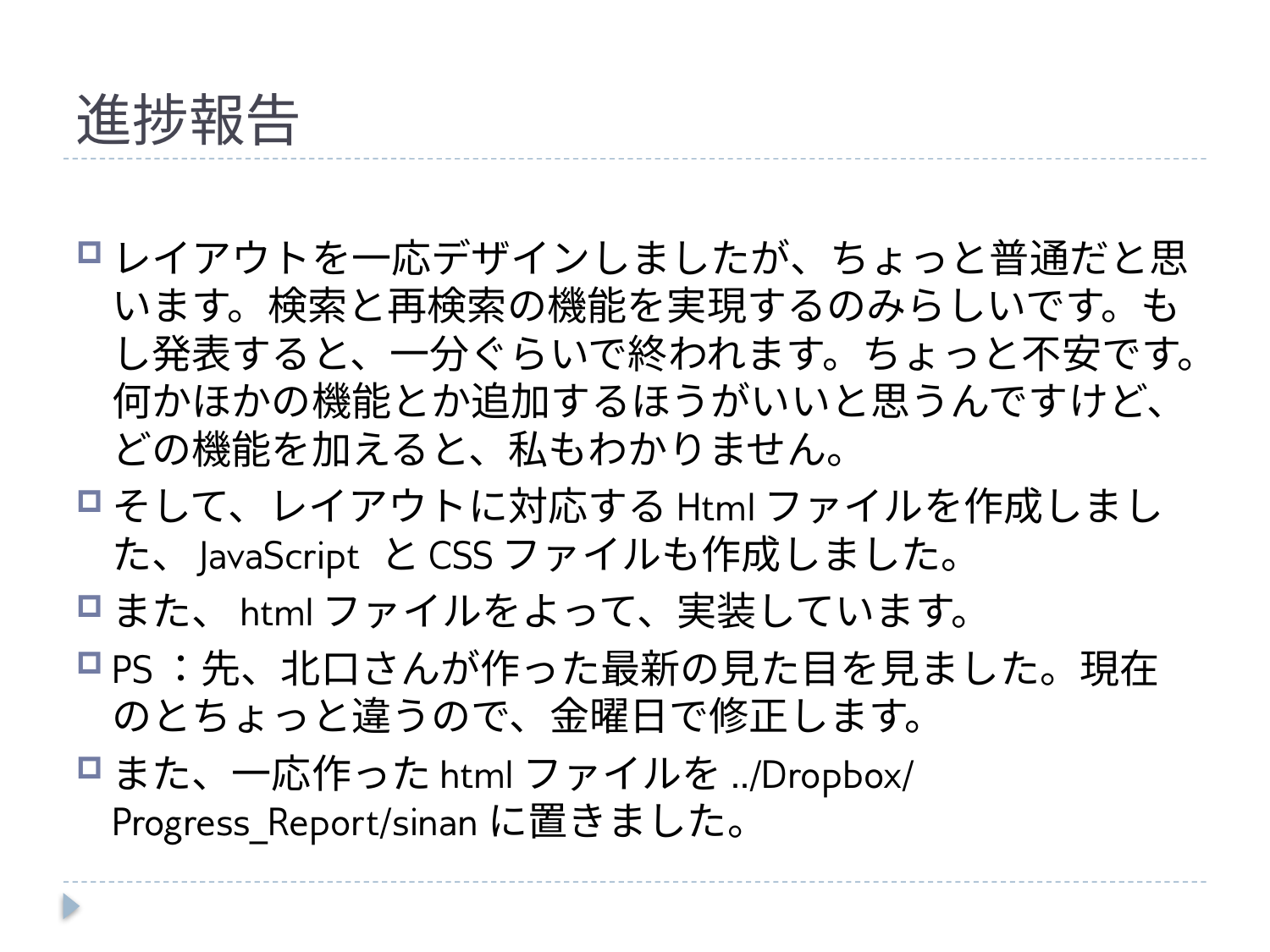

# 進捗報告

レイアウトを一応デザインしましたが、ちょっと普通だと思います。検索と再検索の機能を実現するのみらしいです。もし発表すると、一分ぐらいで終われます。ちょっと不安です。何かほかの機能とか追加するほうがいいと思うんですけど、どの機能を加えると、私もわかりません。
そして、レイアウトに対応するHtmlファイルを作成しました、JavaScript とCSSファイルも作成しました。
また、htmlファイルをよって、実装しています。
PS：先、北口さんが作った最新の見た目を見ました。現在のとちょっと違うので、金曜日で修正します。
また、一応作ったhtmlファイルを../Dropbox/Progress_Report/sinanに置きました。